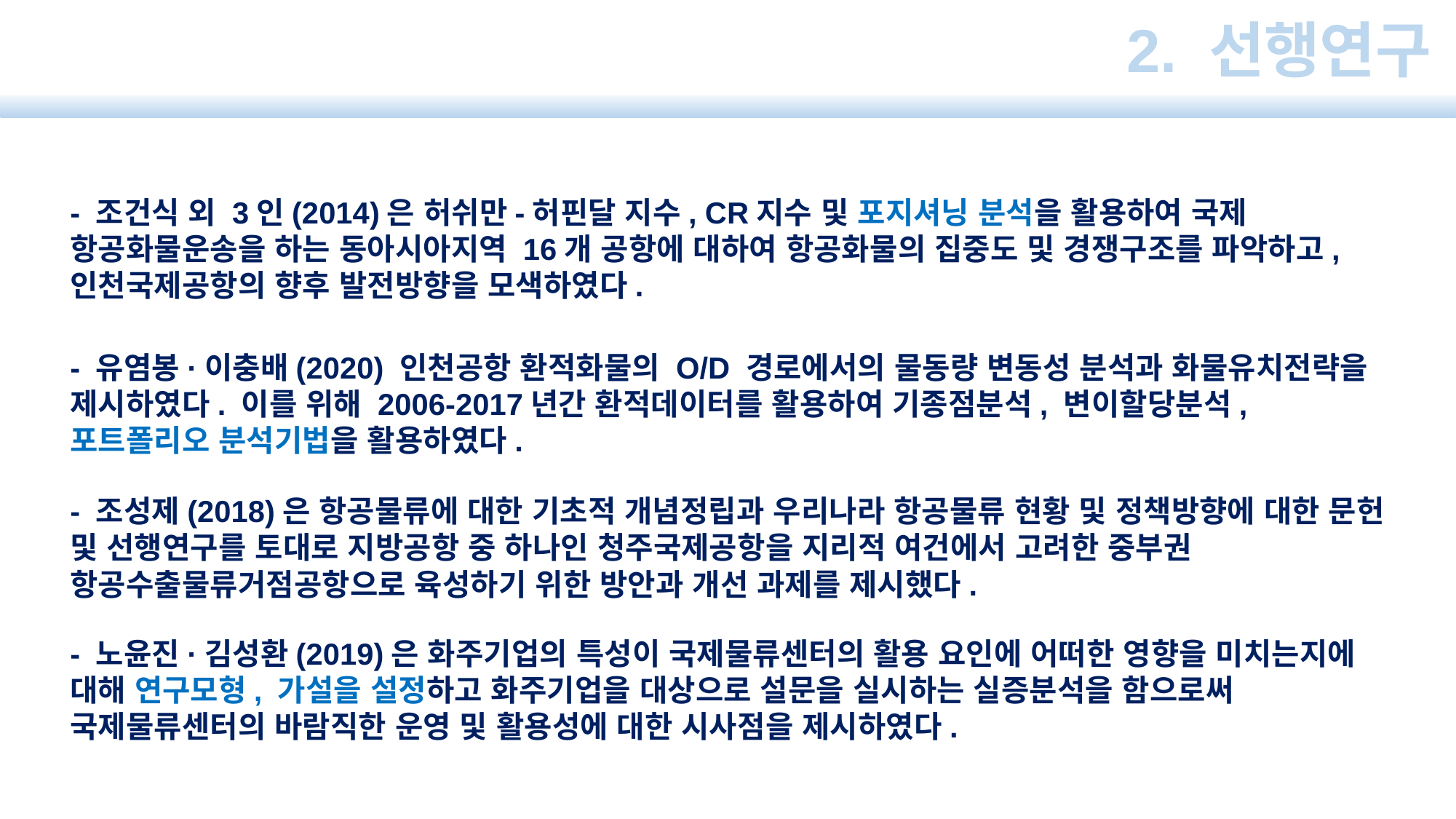

2. 선행연구

- 조건식 외 3인(2014)은 허쉬만-허핀달 지수, CR지수 및 포지셔닝 분석을 활용하여 국제 항공화물운송을 하는 동아시아지역 16개 공항에 대하여 항공화물의 집중도 및 경쟁구조를 파악하고, 인천국제공항의 향후 발전방향을 모색하였다.
- 유염봉·이충배(2020) 인천공항 환적화물의 O/D 경로에서의 물동량 변동성 분석과 화물유치전략을 제시하였다. 이를 위해 2006-2017년간 환적데이터를 활용하여 기종점분석, 변이할당분석, 포트폴리오 분석기법을 활용하였다.
- 조성제(2018)은 항공물류에 대한 기초적 개념정립과 우리나라 항공물류 현황 및 정책방향에 대한 문헌 및 선행연구를 토대로 지방공항 중 하나인 청주국제공항을 지리적 여건에서 고려한 중부권 항공수출물류거점공항으로 육성하기 위한 방안과 개선 과제를 제시했다.
- 노윤진·김성환(2019)은 화주기업의 특성이 국제물류센터의 활용 요인에 어떠한 영향을 미치는지에 대해 연구모형, 가설을 설정하고 화주기업을 대상으로 설문을 실시하는 실증분석을 함으로써 국제물류센터의 바람직한 운영 및 활용성에 대한 시사점을 제시하였다.